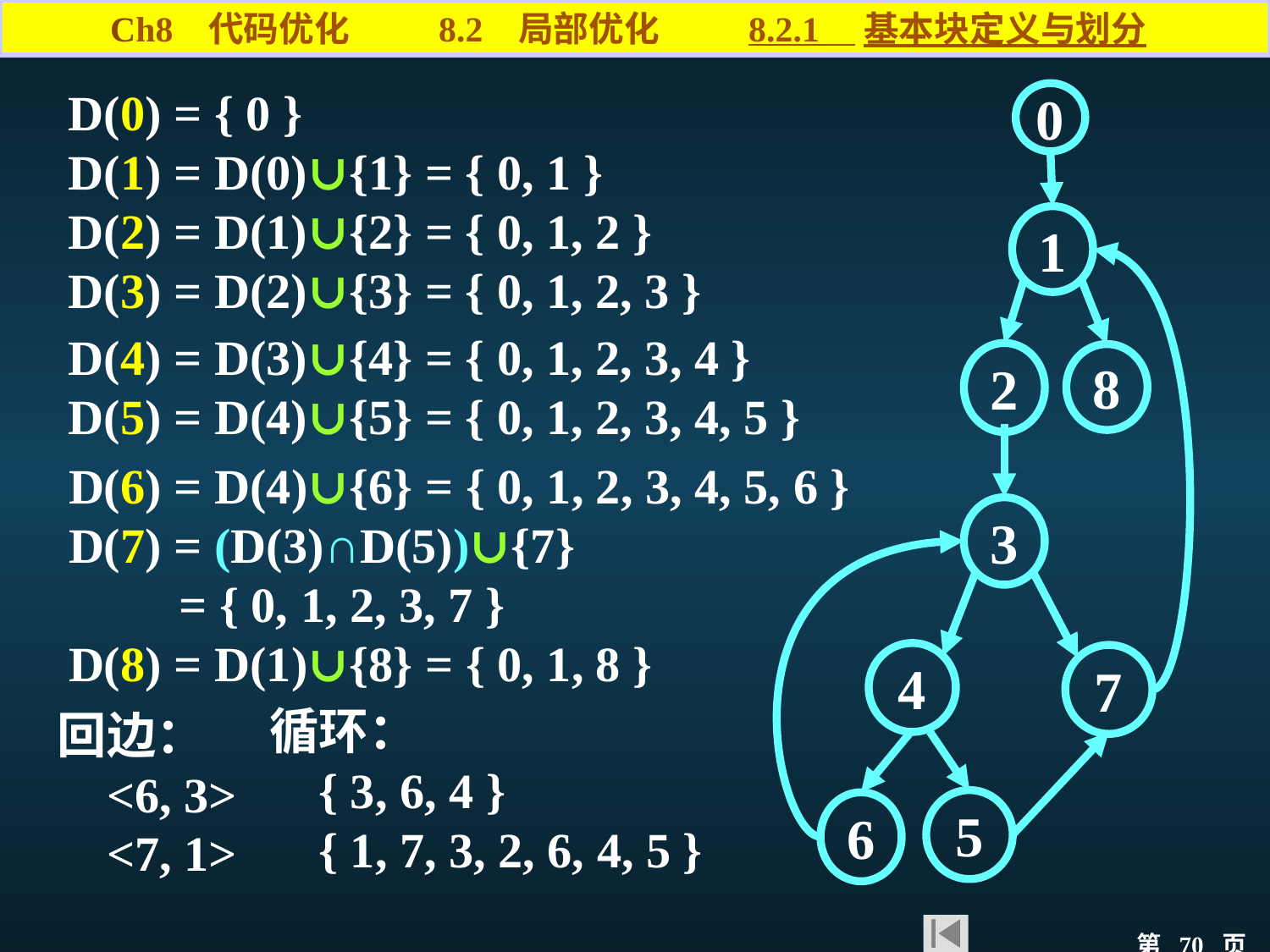

Ch8   代码优化          8.2   局部优化          8.2.1    基本块定义与划分
D(0) = { 0 }
D(1) = D(0)∪{1} = { 0, 1 }
D(2) = D(1)∪{2} = { 0, 1, 2 }
D(3) = D(2)∪{3} = { 0, 1, 2, 3 }
0
1
D(4) = D(3)∪{4} = { 0, 1, 2, 3, 4 }
D(5) = D(4)∪{5} = { 0, 1, 2, 3, 4, 5 }
2
8
D(6) = D(4)∪{6} = { 0, 1, 2, 3, 4, 5, 6 }
D(7) = (D(3)∩D(5))∪{7}
         = { 0, 1, 2, 3, 7 }
D(8) = D(1)∪{8} = { 0, 1, 8 }
3
4
7
循环：
    { 3, 6, 4 }
    { 1, 7, 3, 2, 6, 4, 5 }
回边：
    <6, 3>
    <7, 1>
5
6